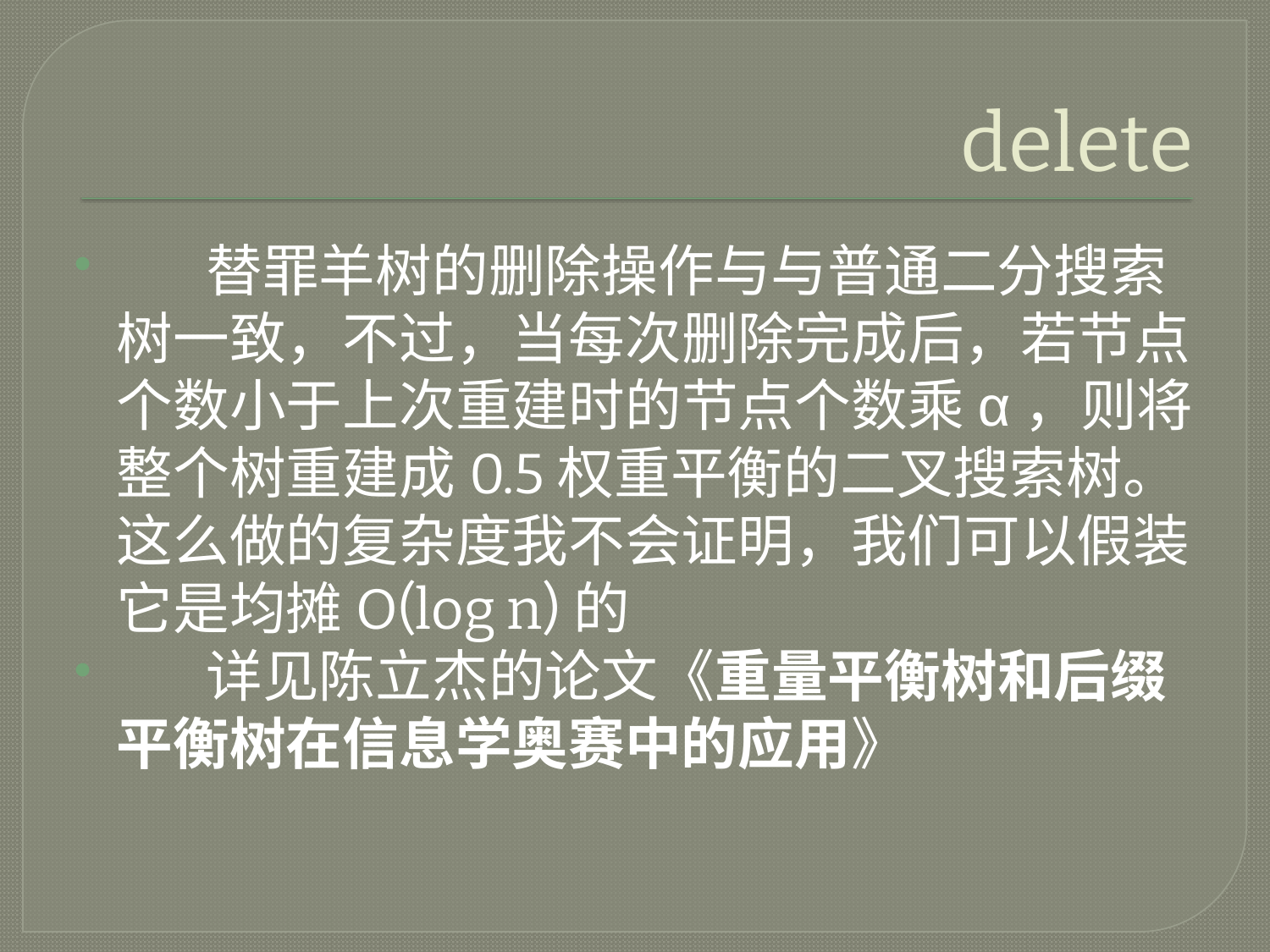

# delete
      替罪羊树的删除操作与与普通二分搜索树一致，不过，当每次删除完成后，若节点个数小于上次重建时的节点个数乘α，则将整个树重建成0.5权重平衡的二叉搜索树。这么做的复杂度我不会证明，我们可以假装它是均摊O(log n)的
      详见陈立杰的论文《重量平衡树和后缀平衡树在信息学奥赛中的应用》